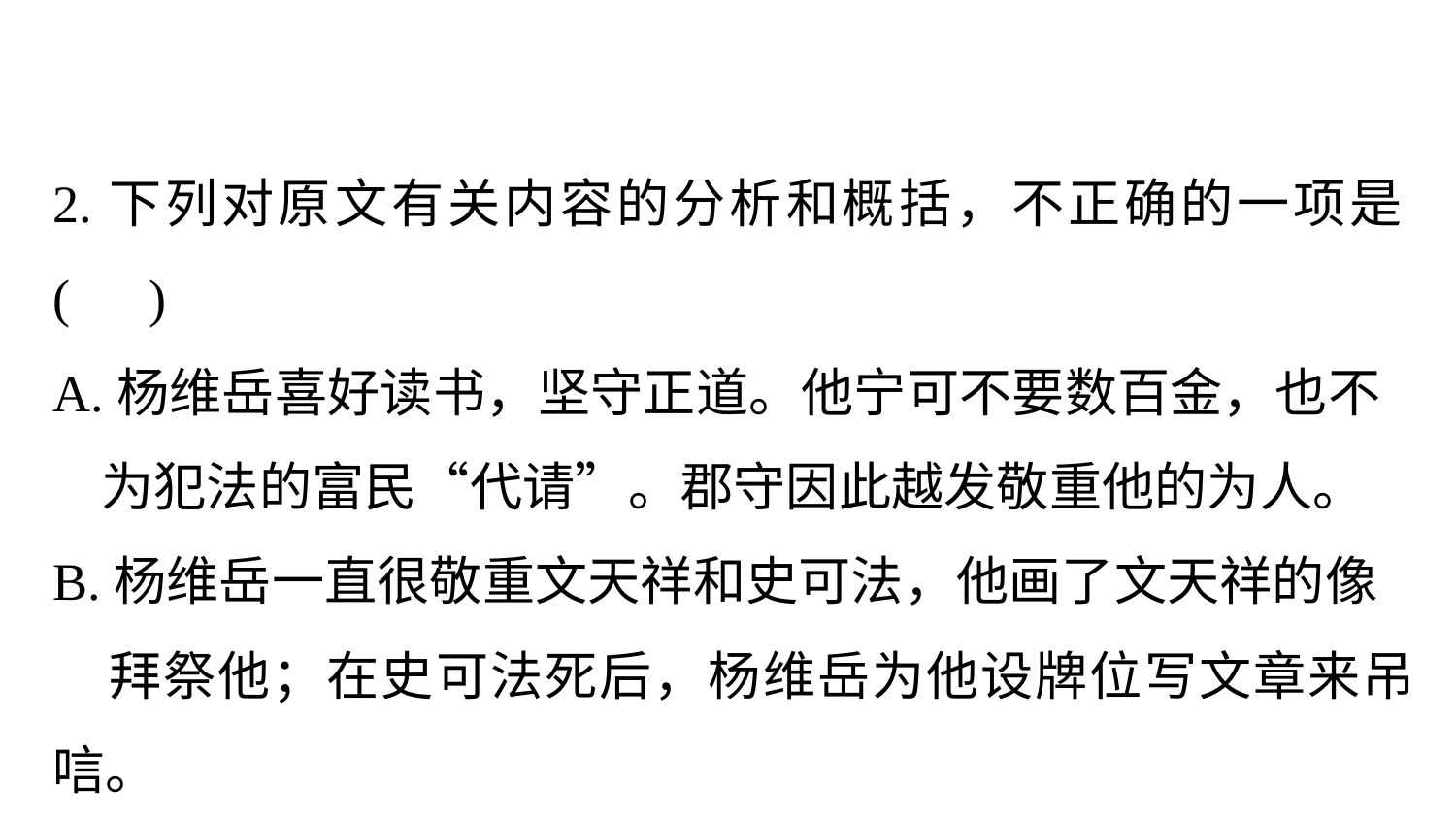

2.下列对原文有关内容的分析和概括，不正确的一项是(　)
A.杨维岳喜好读书，坚守正道。他宁可不要数百金，也不
   为犯法的富民“代请”。郡守因此越发敬重他的为人。
B.杨维岳一直很敬重文天祥和史可法，他画了文天祥的像
   拜祭他；在史可法死后，杨维岳为他设牌位写文章来吊唁。